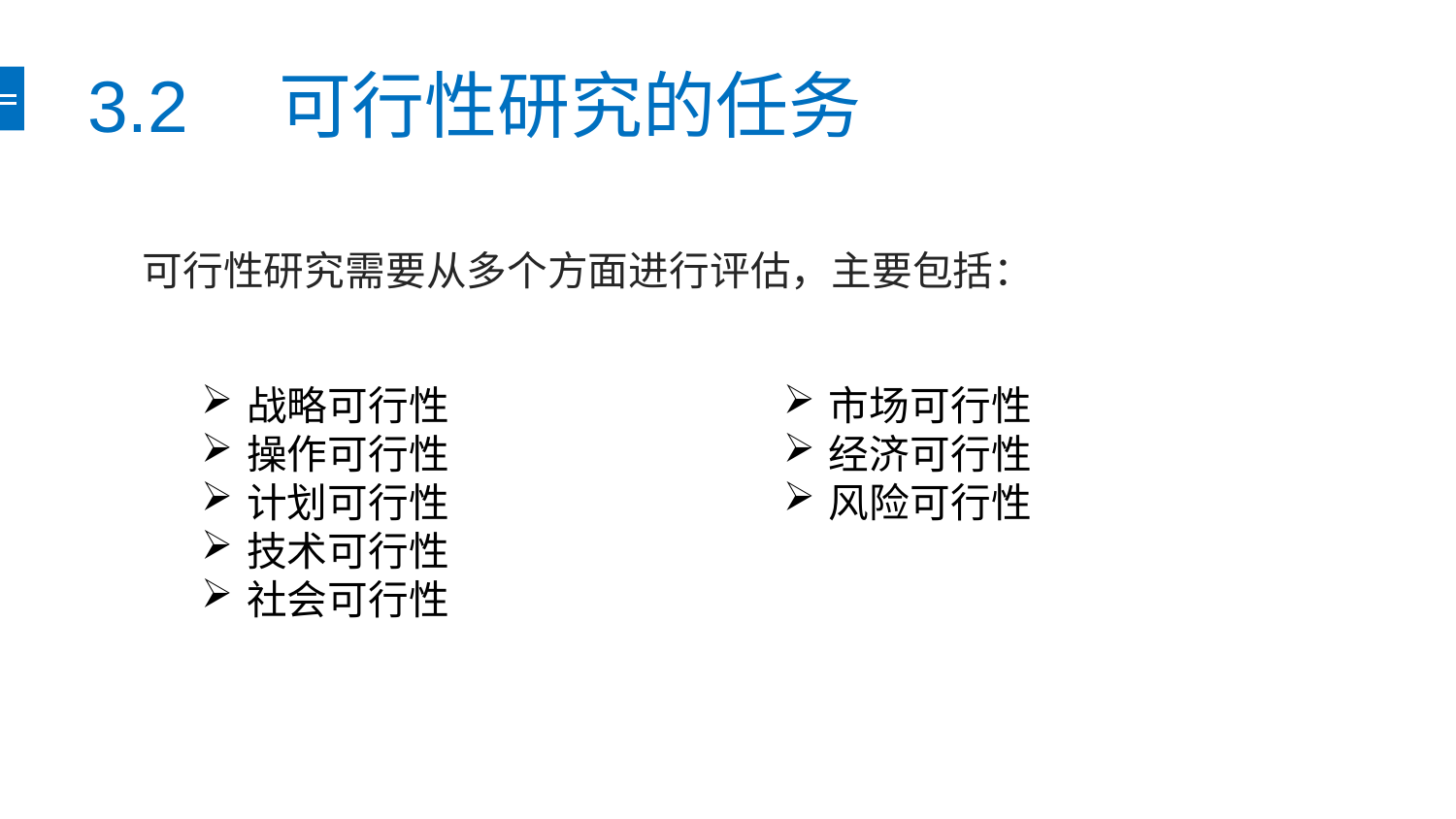

# 3.2　可行性研究的任务

    可行性研究需要从多个方面进行评估，主要包括：
战略可行性
操作可行性
计划可行性
技术可行性
社会可行性
市场可行性
经济可行性
风险可行性